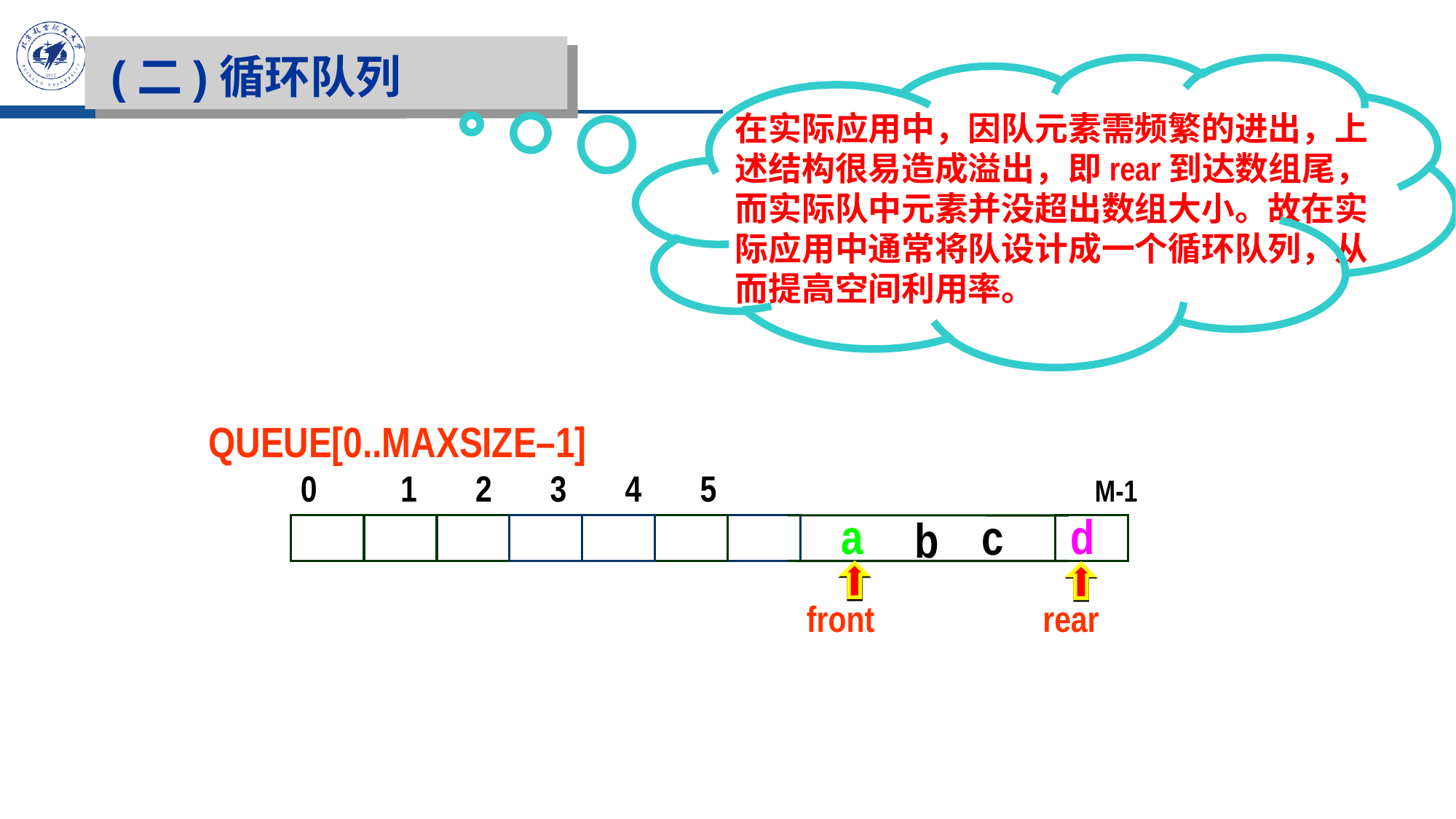

(二)循环队列

在实际应用中，因队元素需频繁的进出，上述结构很易造成溢出，即rear到达数组尾，而实际队中元素并没超出数组大小。故在实际应用中通常将队设计成一个循环队列，从而提高空间利用率。
QUEUE[0..MAXSIZE–1]
           0          1       2       3       4       5                                             M-1
c

b

a
d

front

rear